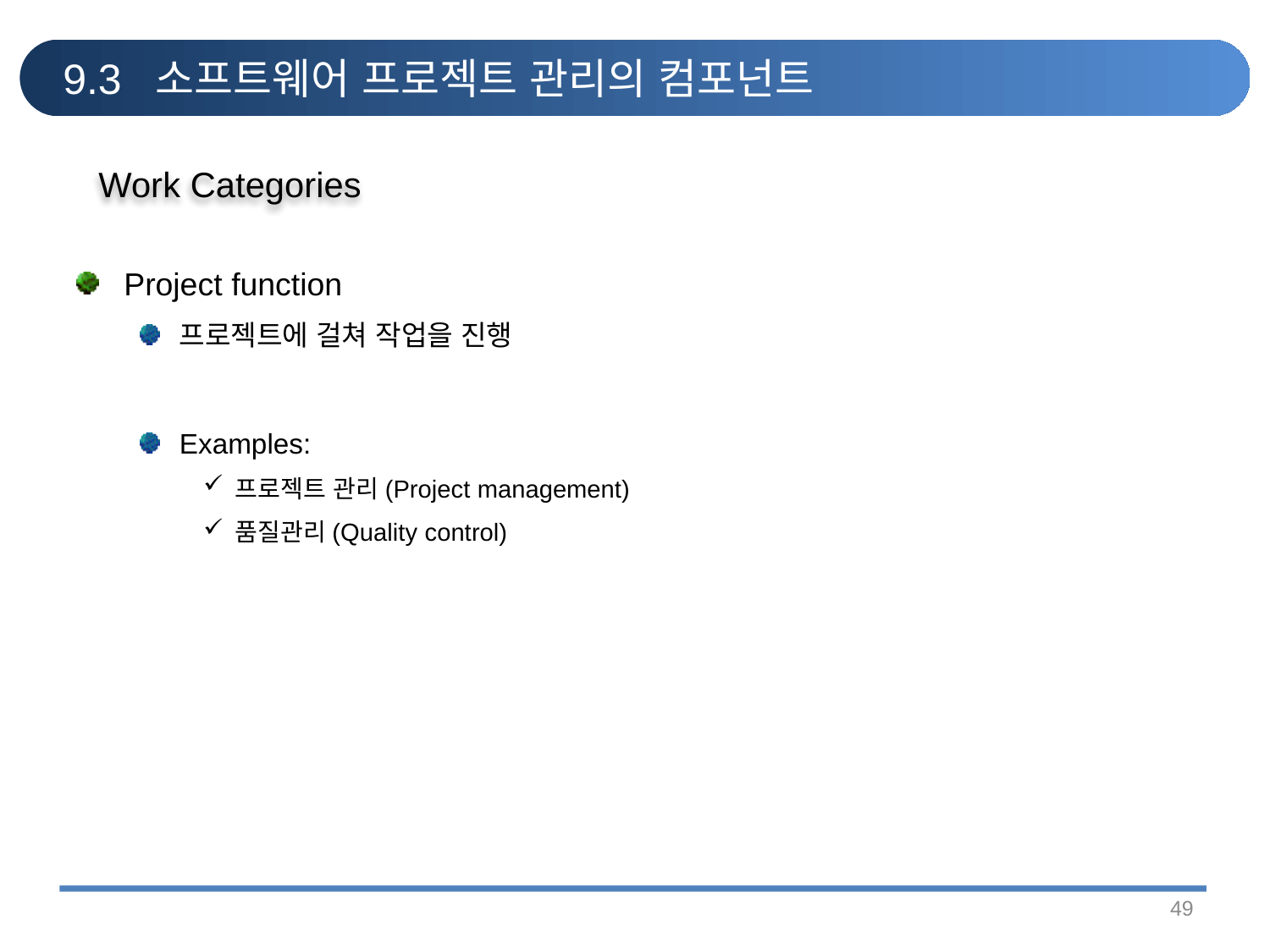

# 9.3  소프트웨어 프로젝트 관리의 컴포넌트
Work Categories
Project function
프로젝트에 걸쳐 작업을 진행

Examples:
프로젝트 관리(Project management)
품질관리(Quality control)
49